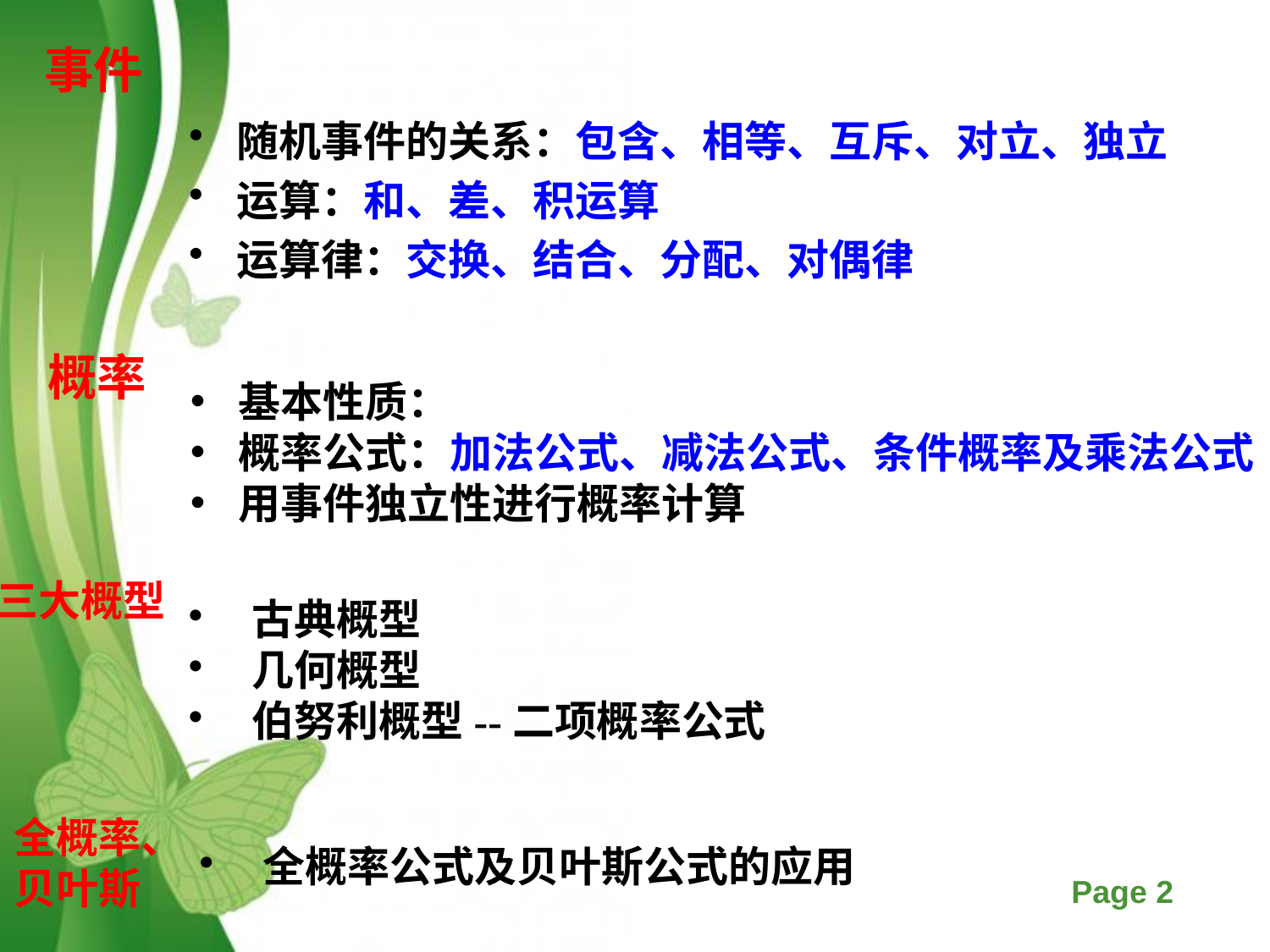

事件
随机事件的关系：包含、相等、互斥、对立、独立
运算：和、差、积运算
运算律：交换、结合、分配、对偶律

概率
基本性质：
概率公式：加法公式、减法公式、条件概率及乘法公式
用事件独立性进行概率计算

三大概型
古典概型
几何概型
伯努利概型--二项概率公式
全概率、贝叶斯
全概率公式及贝叶斯公式的应用